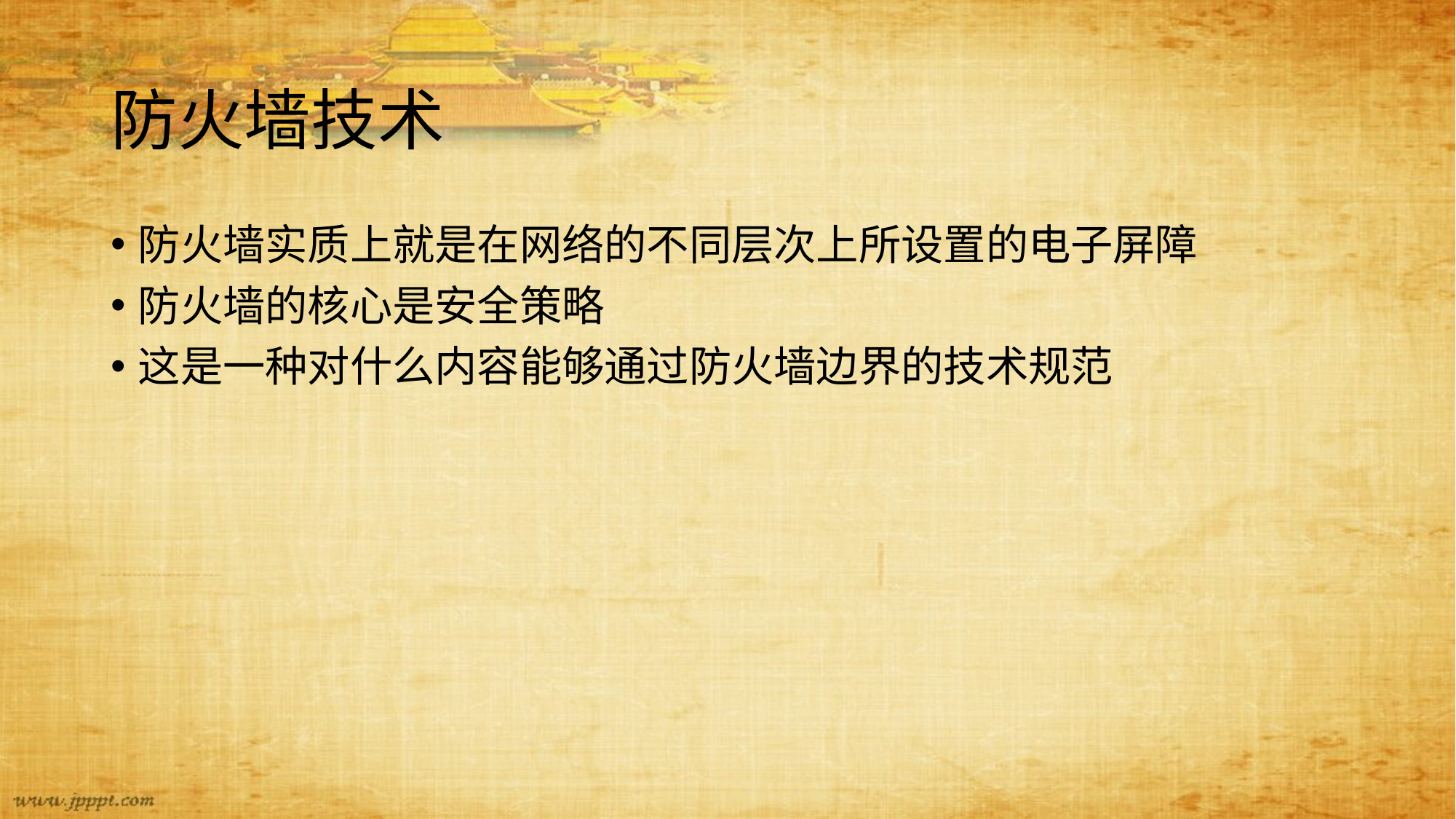

# 防火墙技术
防火墙实质上就是在网络的不同层次上所设置的电子屏障
防火墙的核心是安全策略
这是一种对什么内容能够通过防火墙边界的技术规范